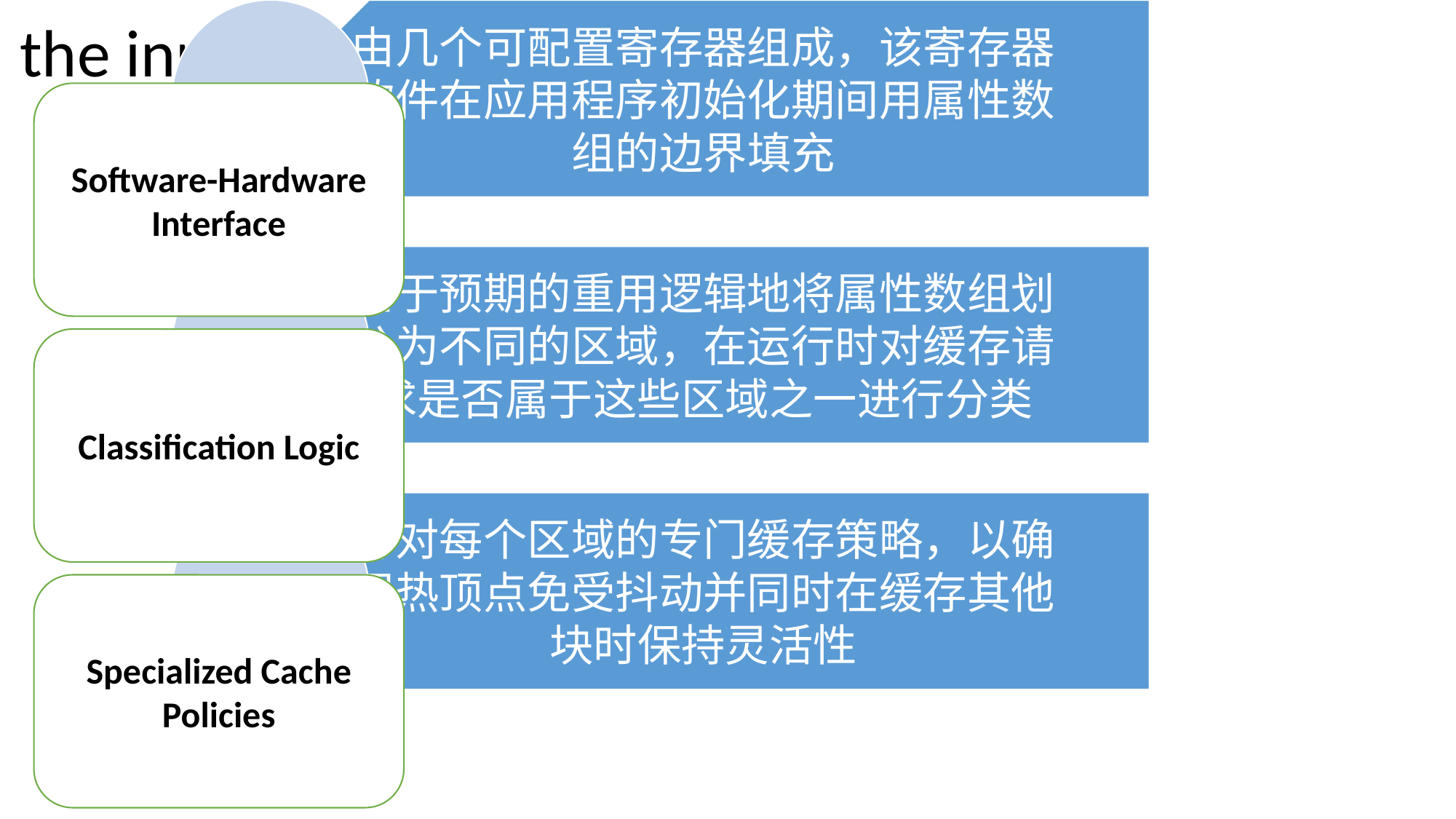

# the innovation of this paper
Software-Hardware Interface
由几个可配置寄存器组成，该寄存器软件在应用程序初始化期间用属性数组的边界填充
基于预期的重用逻辑地将属性数组划分为不同的区域，在运行时对缓存请求是否属于这些区域之一进行分类
针对每个区域的专门缓存策略，以确保热顶点免受抖动并同时在缓存其他块时保持灵活性
Classification Logic
Specialized Cache Policies